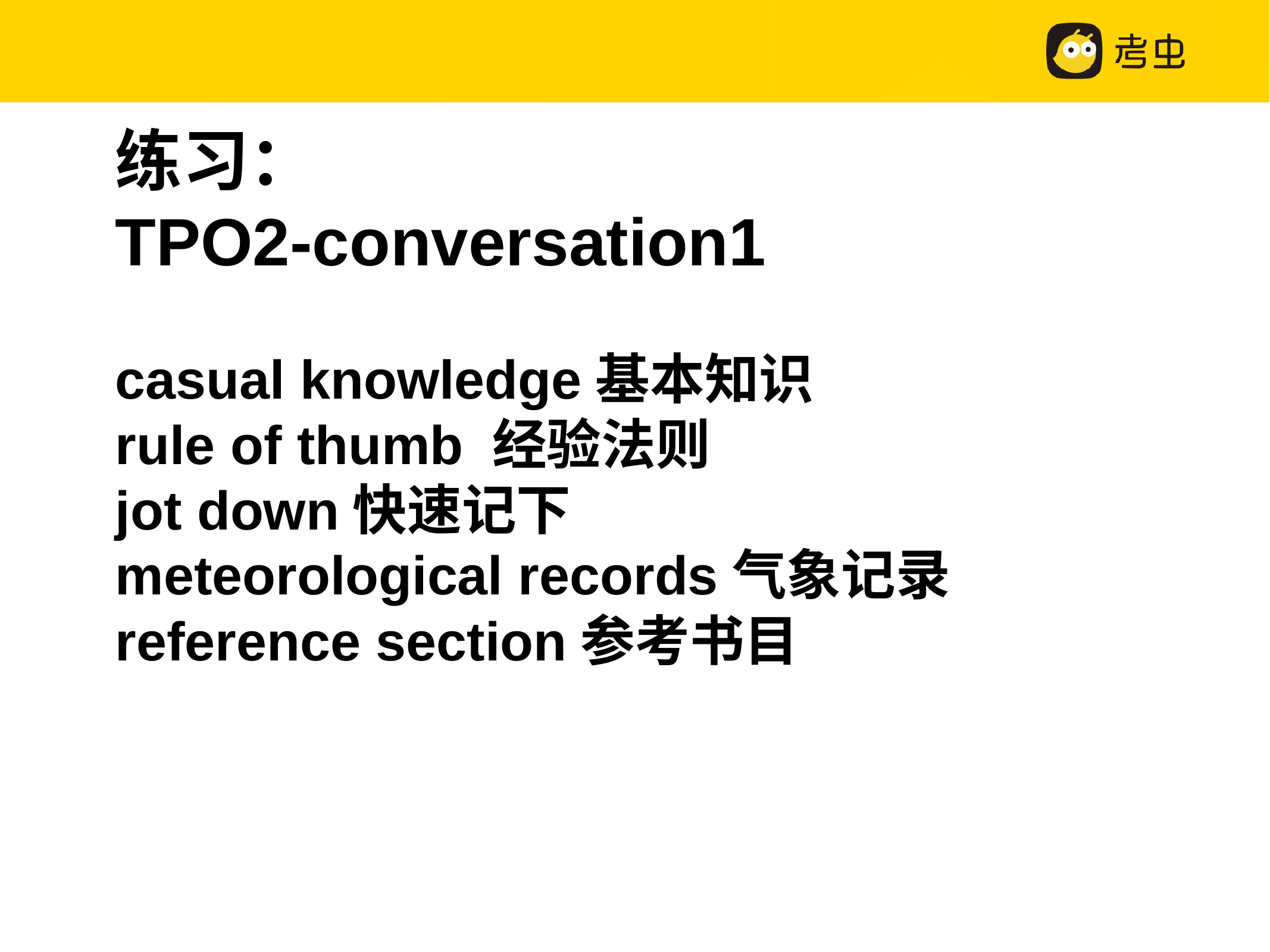

练习：
TPO2-conversation1

casual knowledge基本知识
rule of thumb 经验法则
jot down快速记下
meteorological records气象记录
reference section参考书目